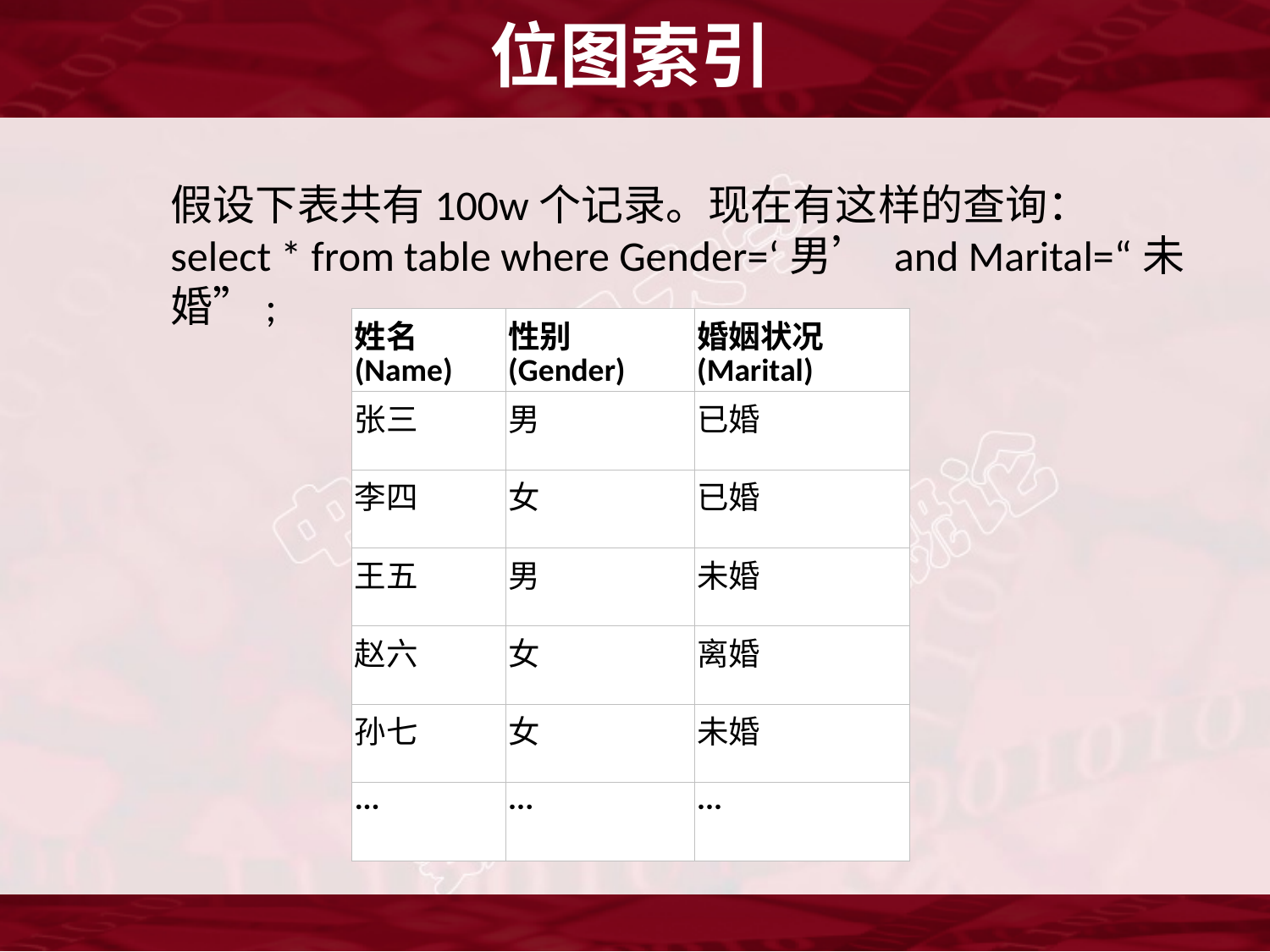

# 位图索引
假设下表共有100w个记录。现在有这样的查询：
select * from table where Gender=‘男’ and Marital=“未婚”;
| 姓名(Name) | 性别(Gender) | 婚姻状况(Marital) |
| --- | --- | --- |
| 张三 | 男 | 已婚 |
| 李四 | 女 | 已婚 |
| 王五 | 男 | 未婚 |
| 赵六 | 女 | 离婚 |
| 孙七 | 女 | 未婚 |
| ... | ... | ... |